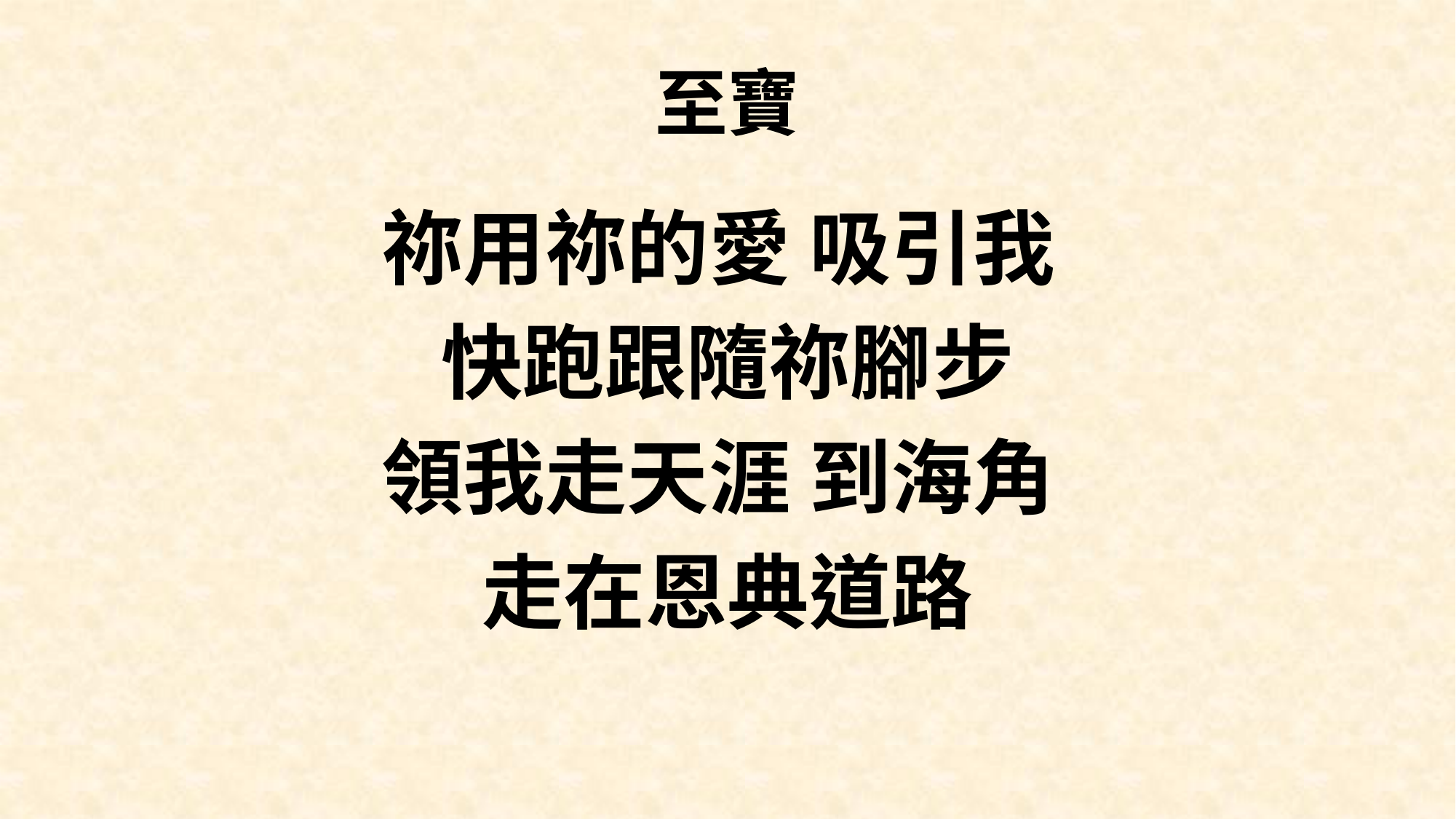

# 至寶
祢用祢的愛 吸引我
快跑跟隨祢腳步
領我走天涯 到海角
走在恩典道路